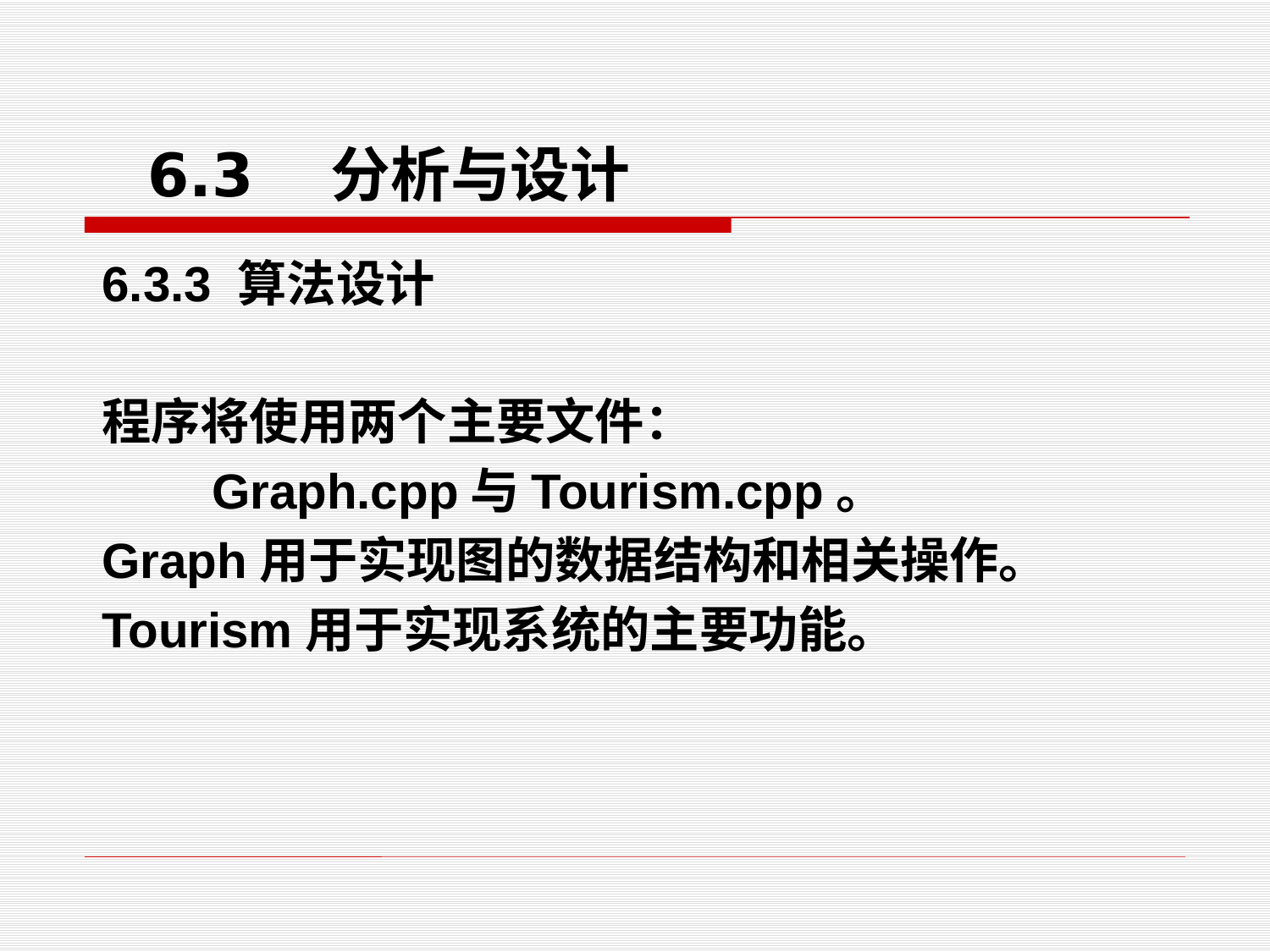

6.3   分析与设计
# 6.3.3 算法设计

程序将使用两个主要文件：
        Graph.cpp与Tourism.cpp。
Graph用于实现图的数据结构和相关操作。
Tourism用于实现系统的主要功能。